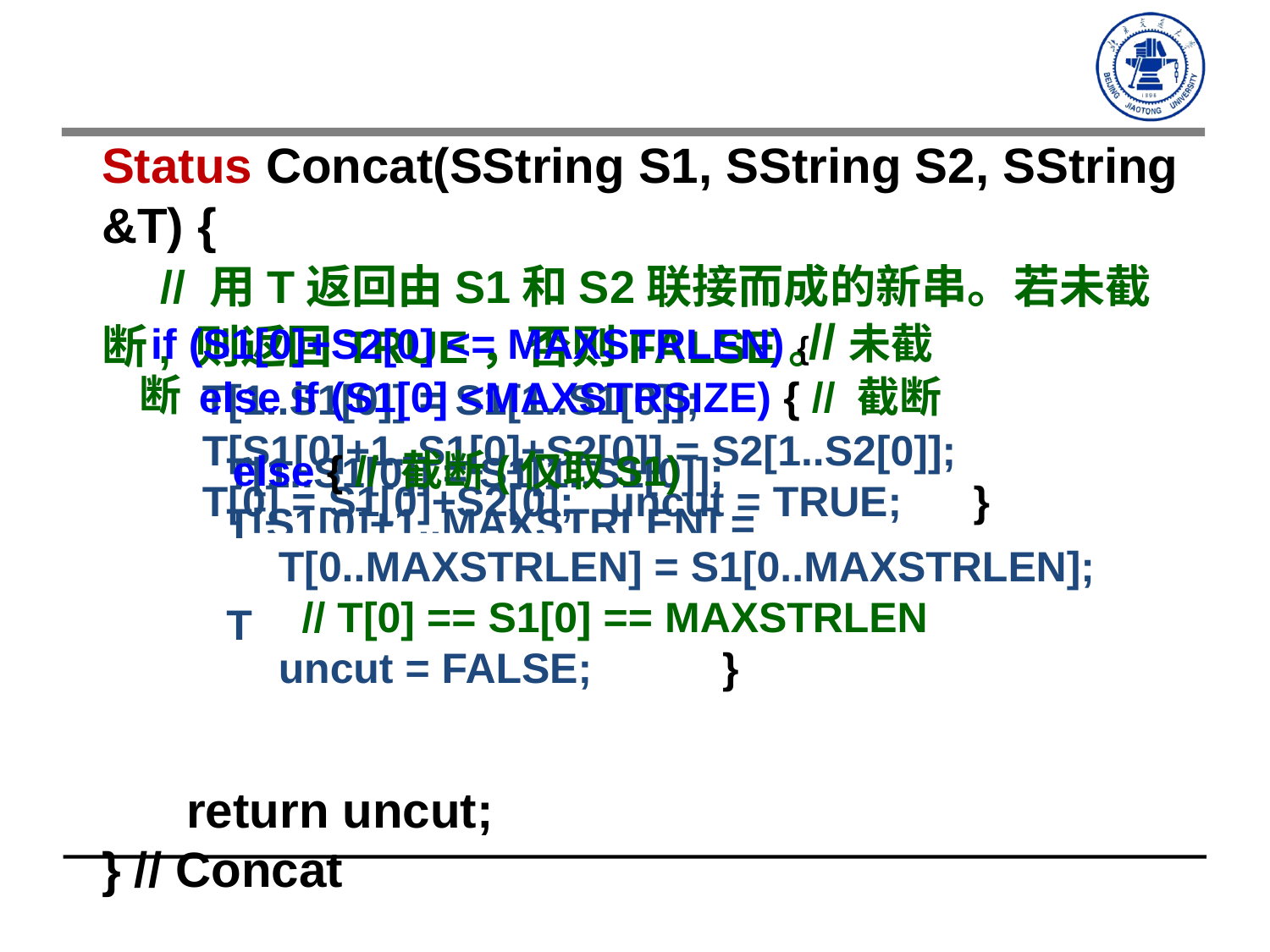

Status Concat(SString S1, SString S2, SString &T) {
     // 用T返回由S1和S2联接而成的新串。若未截断, 则返回TRUE，否则FALSE。

       return uncut;
} // Concat
 if (S1[0]+S2[0] <= MAXSTRLEN) {//未截断
 else if (S1[0] <MAXSTRSIZE) { // 截断
        T[1..S1[0]] = S1[1..S1[0]];
        T[S1[0]+1..S1[0]+S2[0]] = S2[1..S2[0]];
        T[0] = S1[0]+S2[0];   uncut = TRUE;      }
       else { // 截断(仅取S1)
  T[1..S1[0]] = S1[1..S1[0]];
  T[S1[0]+1..MAXSTRLEN] =
                  S2[1..MAXSTRLEN－S1[0]];
  T[0] = MAXSTRLEN; uncut =FALSE;  }
 T[0..MAXSTRLEN] = S1[0..MAXSTRLEN];
   // T[0] == S1[0] == MAXSTRLEN
 uncut = FALSE;           }